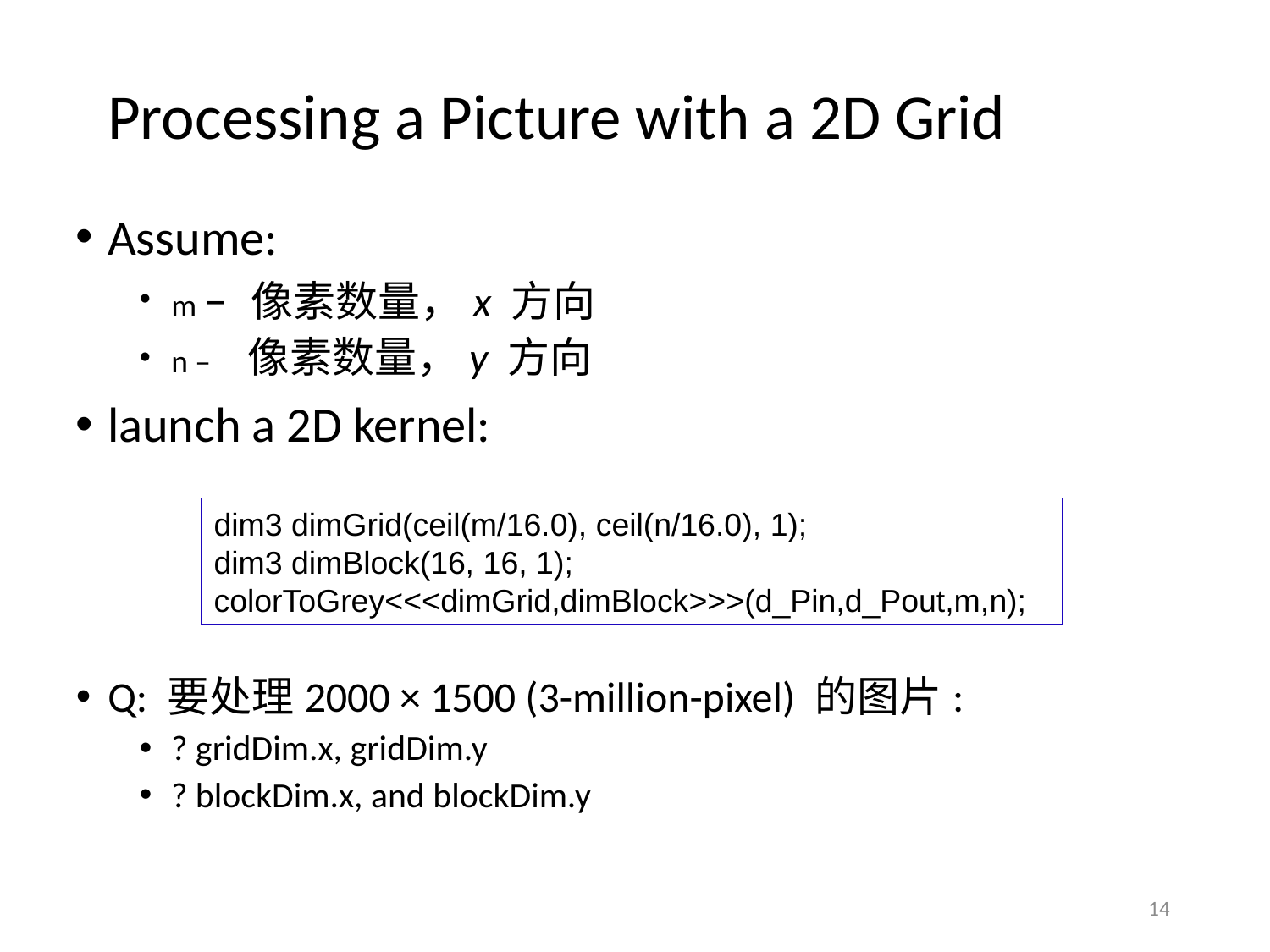

Processing a Picture with a 2D Grid
Assume:
m – 像素数量，x 方向
n –    像素数量，y 方向
launch a 2D kernel:

Q: 要处理2000 × 1500 (3-million-pixel) 的图片:
? gridDim.x, gridDim.y
? blockDim.x, and blockDim.y

dim3 dimGrid(ceil(m/16.0), ceil(n/16.0), 1);
dim3 dimBlock(16, 16, 1);
colorToGrey<<<dimGrid,dimBlock>>>(d_Pin,d_Pout,m,n);
14